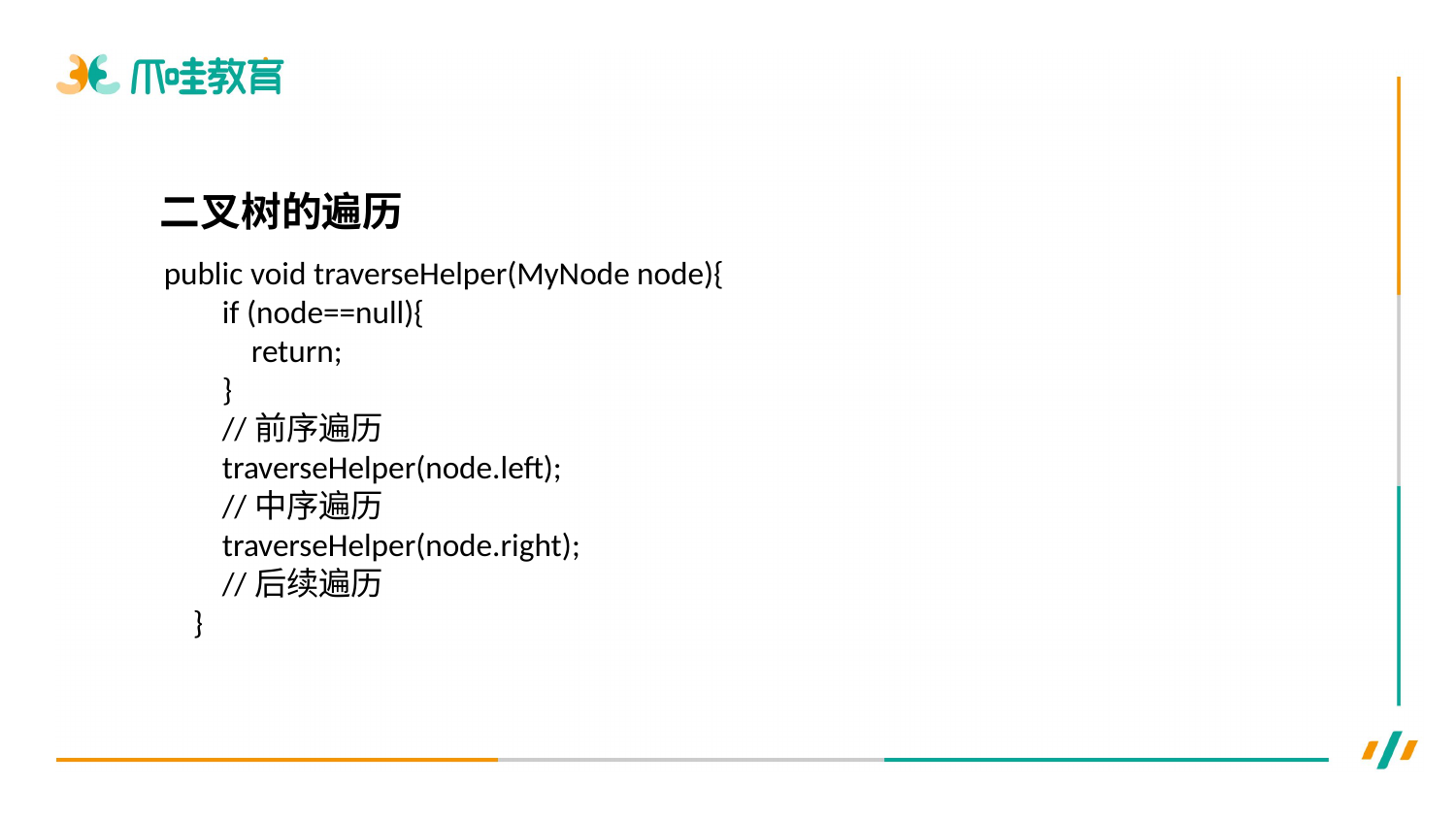

二叉树的遍历
public void traverseHelper(MyNode node){
        if (node==null){
            return;
        }
        //前序遍历
        traverseHelper(node.left);
        //中序遍历
        traverseHelper(node.right);
        //后续遍历
    }